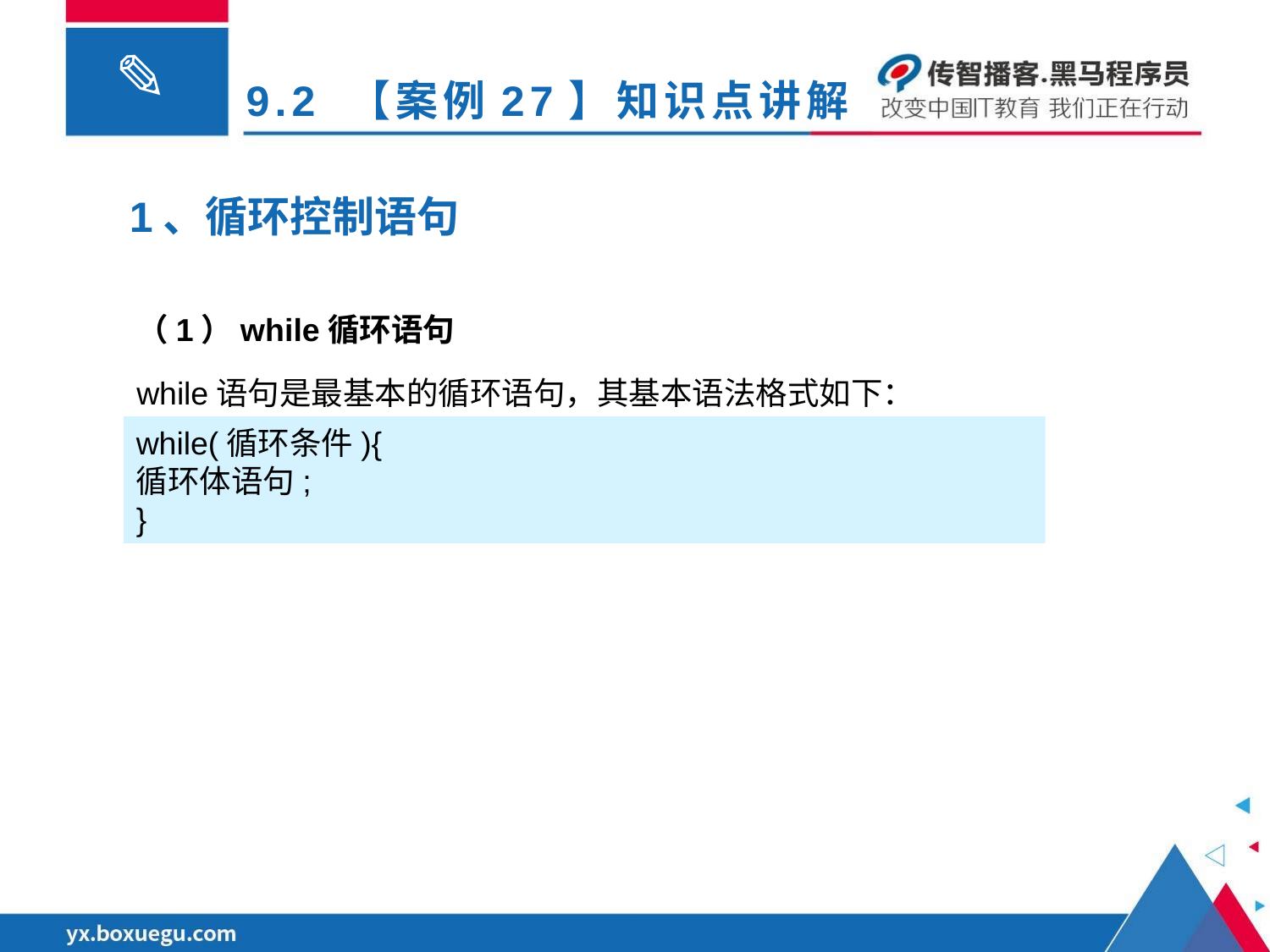

# 9.2 【案例27】知识点讲解
1、循环控制语句
（1）while循环语句
while语句是最基本的循环语句，其基本语法格式如下：

while(循环条件){
循环体语句;
}